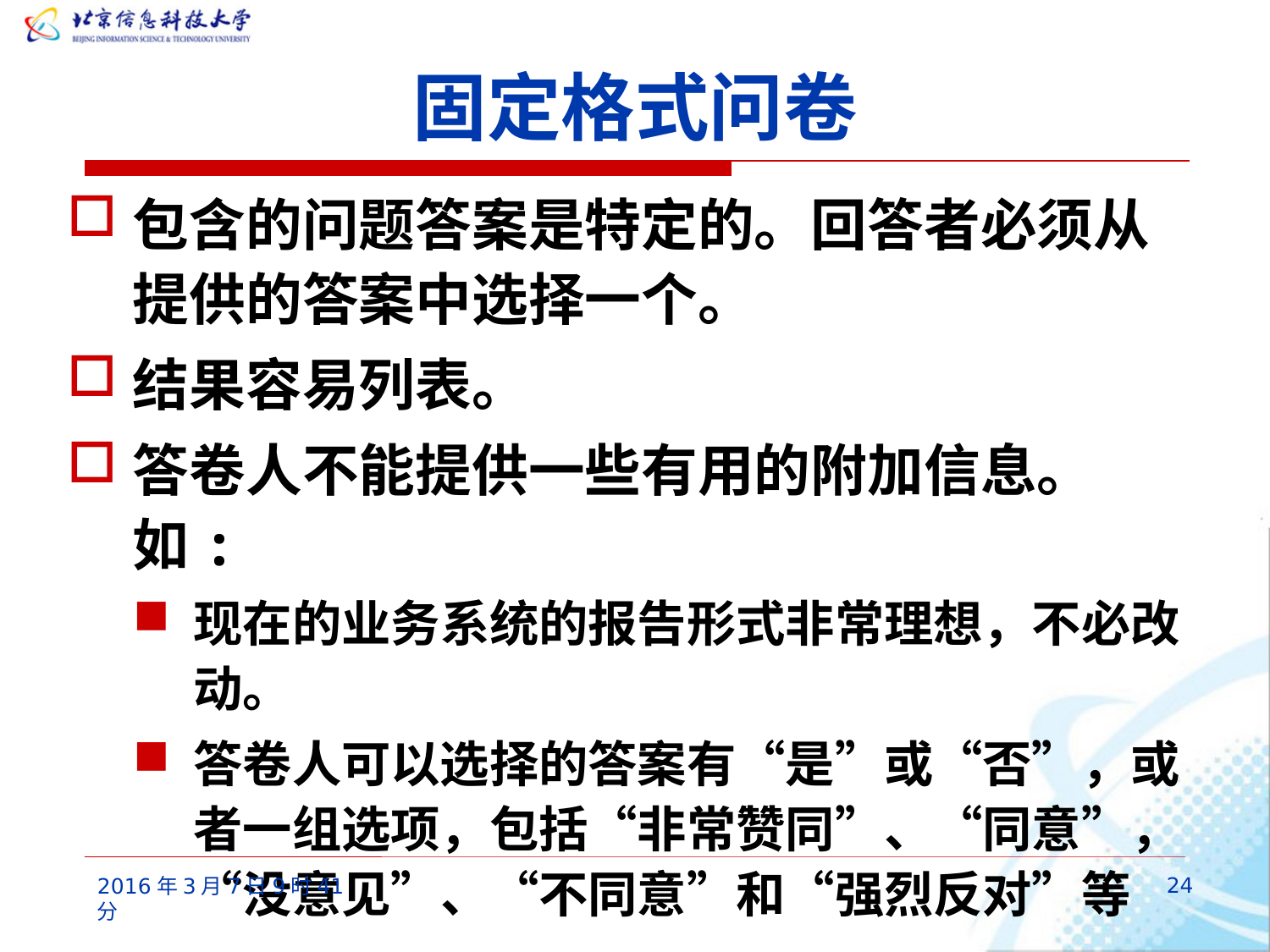

# 固定格式问卷
包含的问题答案是特定的。回答者必须从提供的答案中选择一个。
结果容易列表。
答卷人不能提供一些有用的附加信息。如:
现在的业务系统的报告形式非常理想，不必改动。
答卷人可以选择的答案有“是”或“否”，或者一组选项，包括“非常赞同”、“同意”，“没意见”、“不同意”和“强烈反对”等
2016年3月7日9时41分